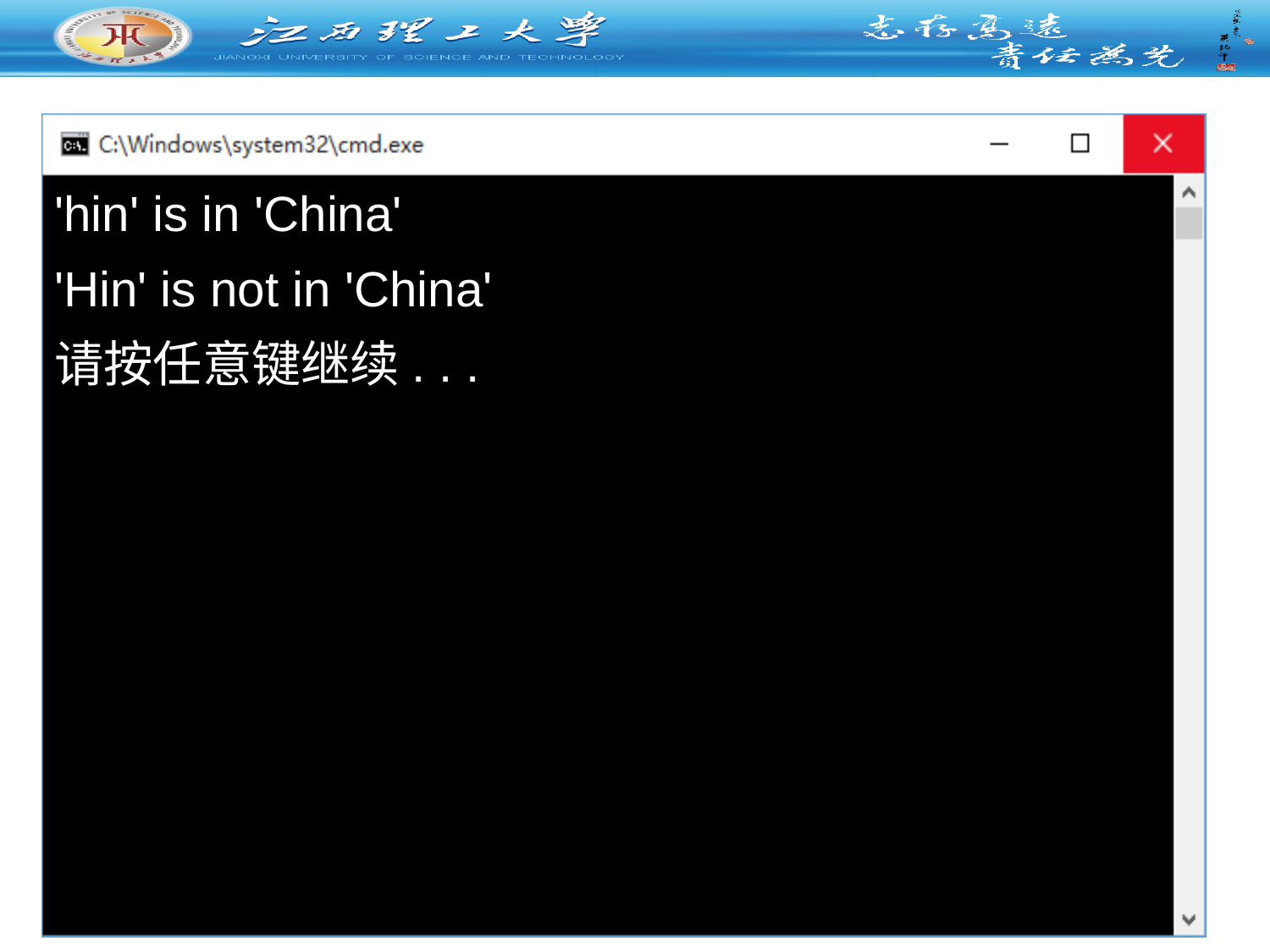

'hin' is in 'China'
'Hin' is not in 'China'
请按任意键继续. . .